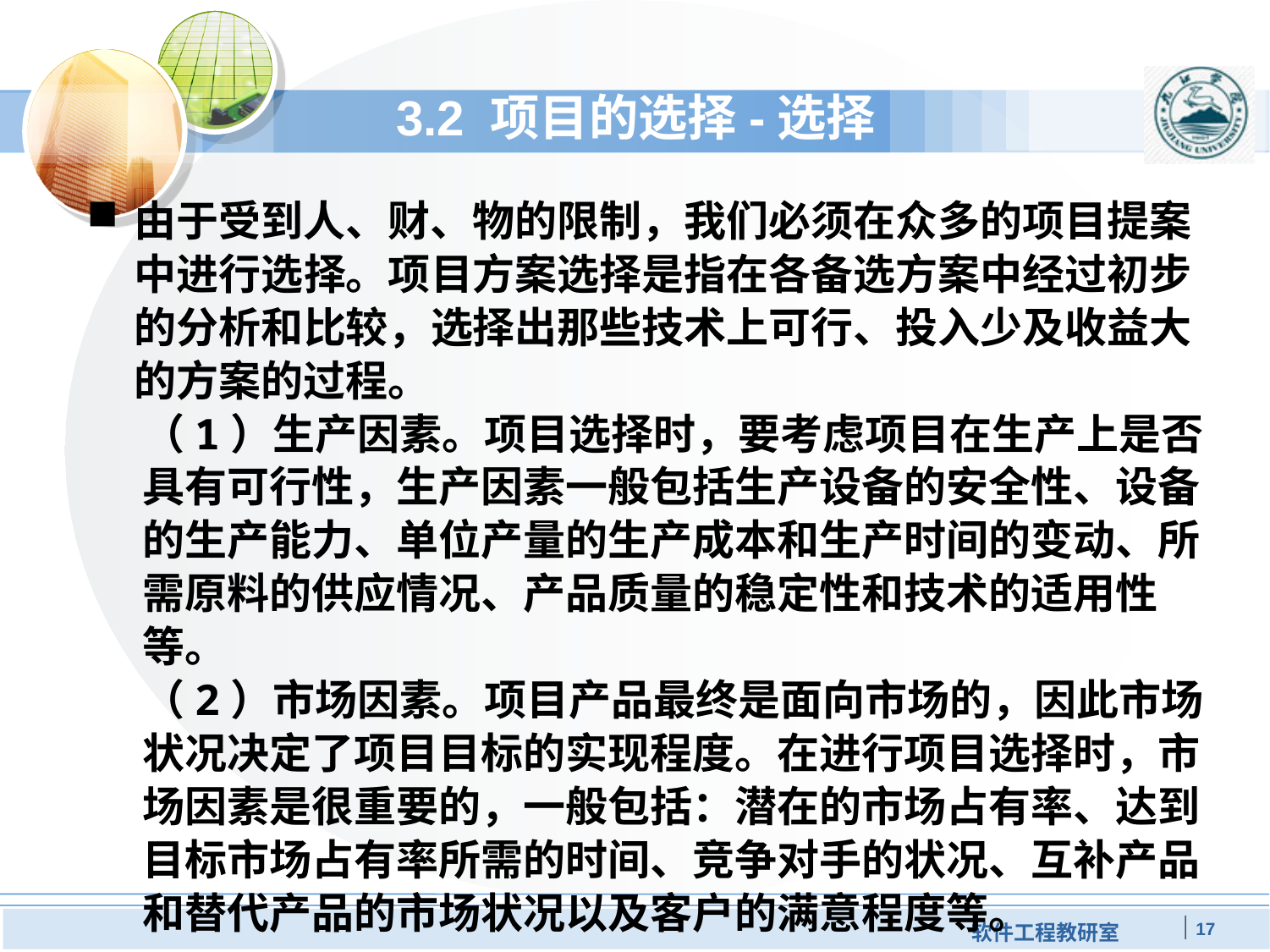

# 3.2 项目的选择-选择
由于受到人、财、物的限制，我们必须在众多的项目提案中进行选择。项目方案选择是指在各备选方案中经过初步的分析和比较，选择出那些技术上可行、投入少及收益大的方案的过程。
（1）生产因素。项目选择时，要考虑项目在生产上是否具有可行性，生产因素一般包括生产设备的安全性、设备的生产能力、单位产量的生产成本和生产时间的变动、所需原料的供应情况、产品质量的稳定性和技术的适用性等。
（2）市场因素。项目产品最终是面向市场的，因此市场状况决定了项目目标的实现程度。在进行项目选择时，市场因素是很重要的，一般包括：潜在的市场占有率、达到目标市场占有率所需的时间、竞争对手的状况、互补产品和替代产品的市场状况以及客户的满意程度等。